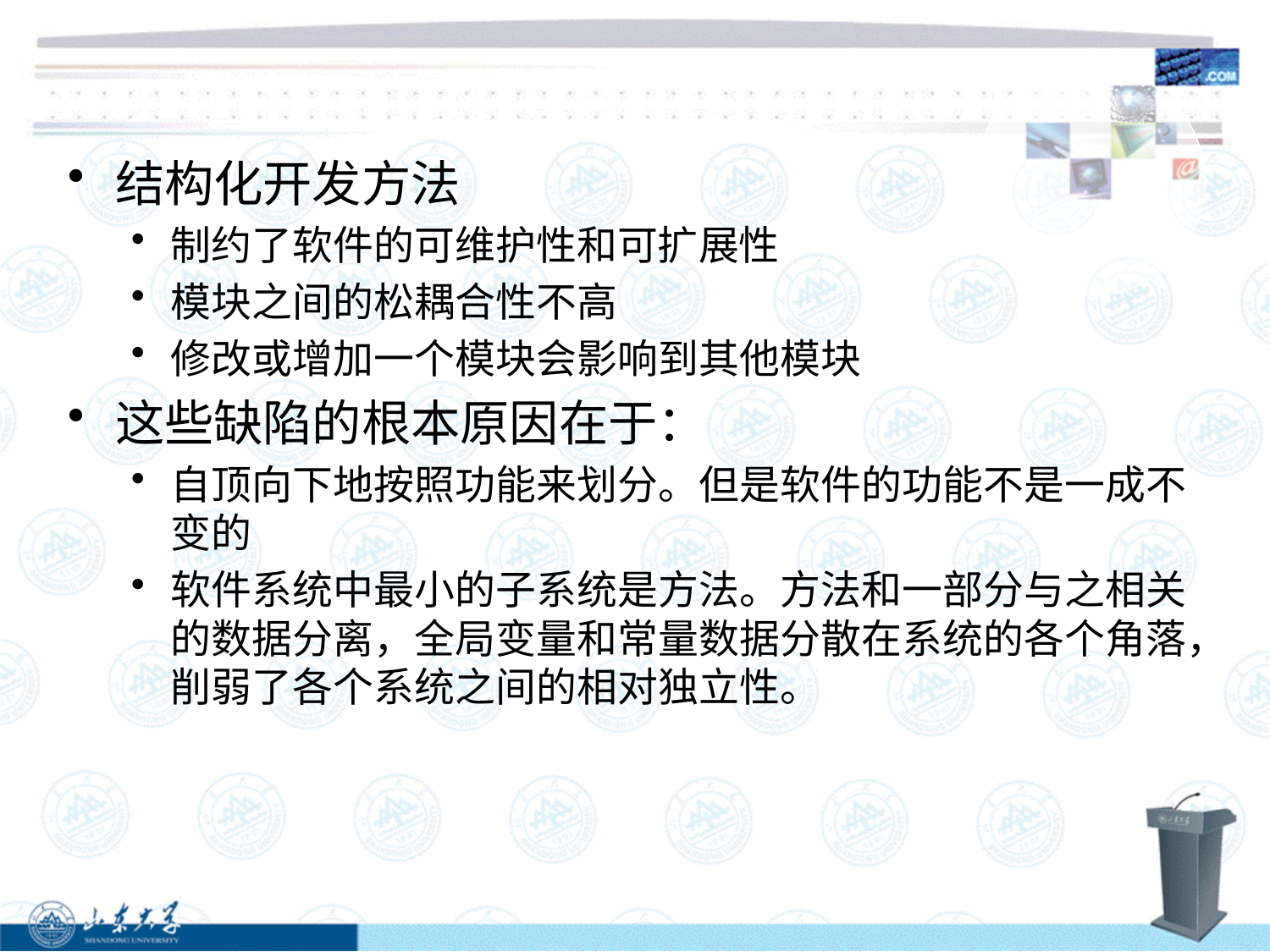

#
结构化开发方法
制约了软件的可维护性和可扩展性
模块之间的松耦合性不高
修改或增加一个模块会影响到其他模块
这些缺陷的根本原因在于：
自顶向下地按照功能来划分。但是软件的功能不是一成不变的
软件系统中最小的子系统是方法。方法和一部分与之相关的数据分离，全局变量和常量数据分散在系统的各个角落，削弱了各个系统之间的相对独立性。